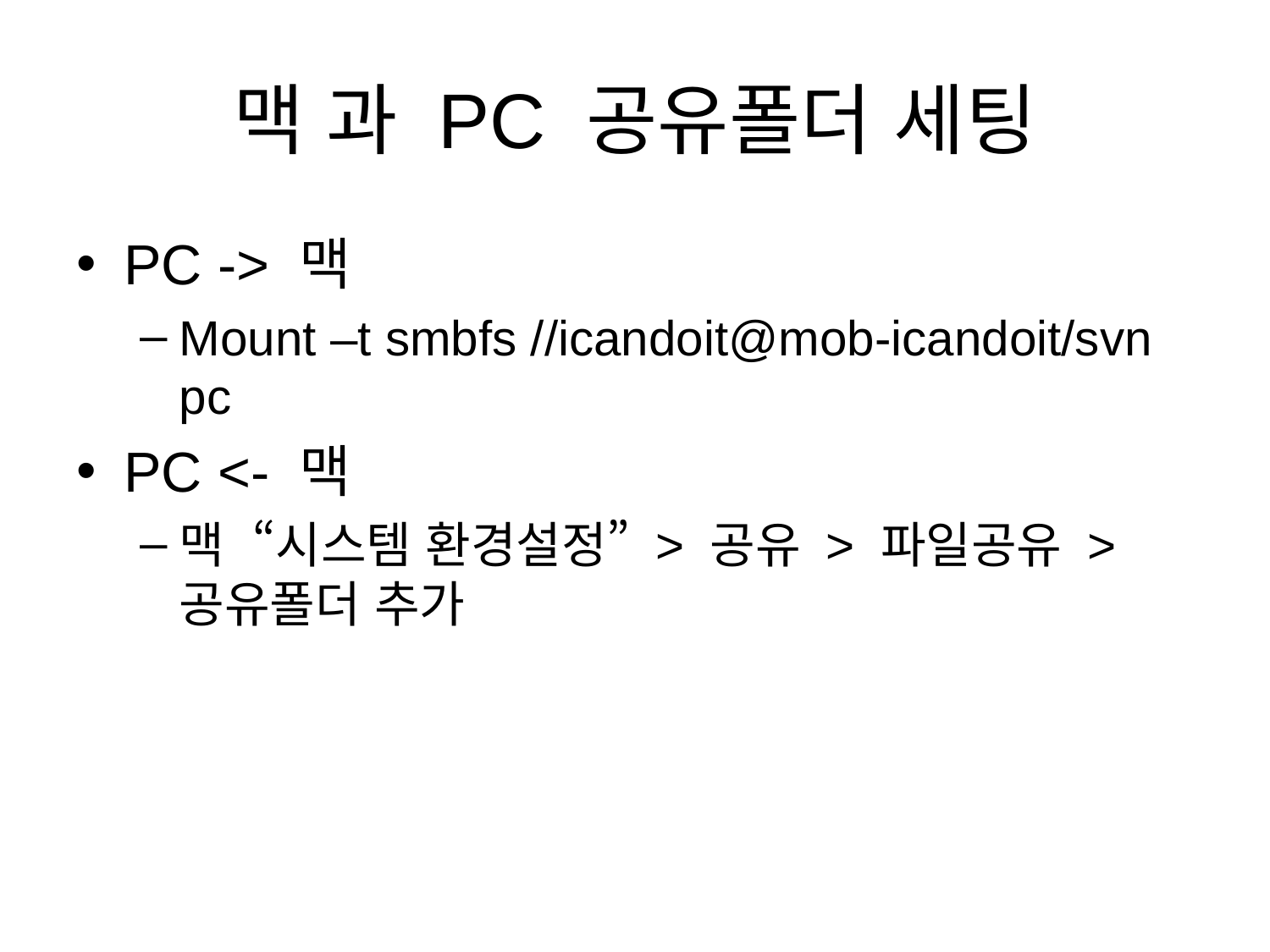

# 맥 과 PC 공유폴더 세팅
PC -> 맥
Mount –t smbfs //icandoit@mob-icandoit/svn pc
PC <- 맥
맥  “시스템 환경설정” > 공유 > 파일공유 > 공유폴더 추가